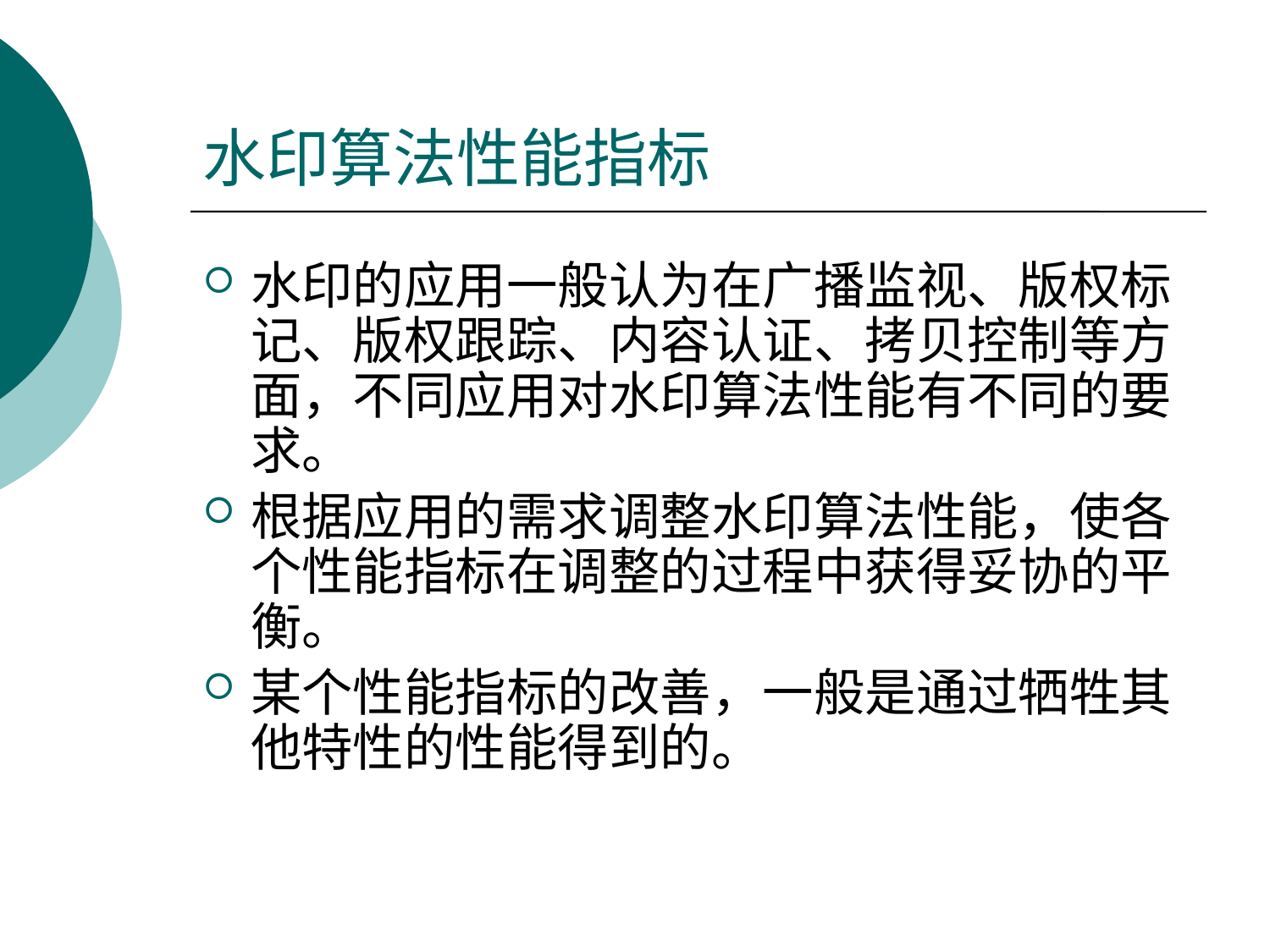

# 水印算法性能指标
水印的应用一般认为在广播监视、版权标记、版权跟踪、内容认证、拷贝控制等方面，不同应用对水印算法性能有不同的要求。
根据应用的需求调整水印算法性能，使各个性能指标在调整的过程中获得妥协的平衡。
某个性能指标的改善，一般是通过牺牲其他特性的性能得到的。
9